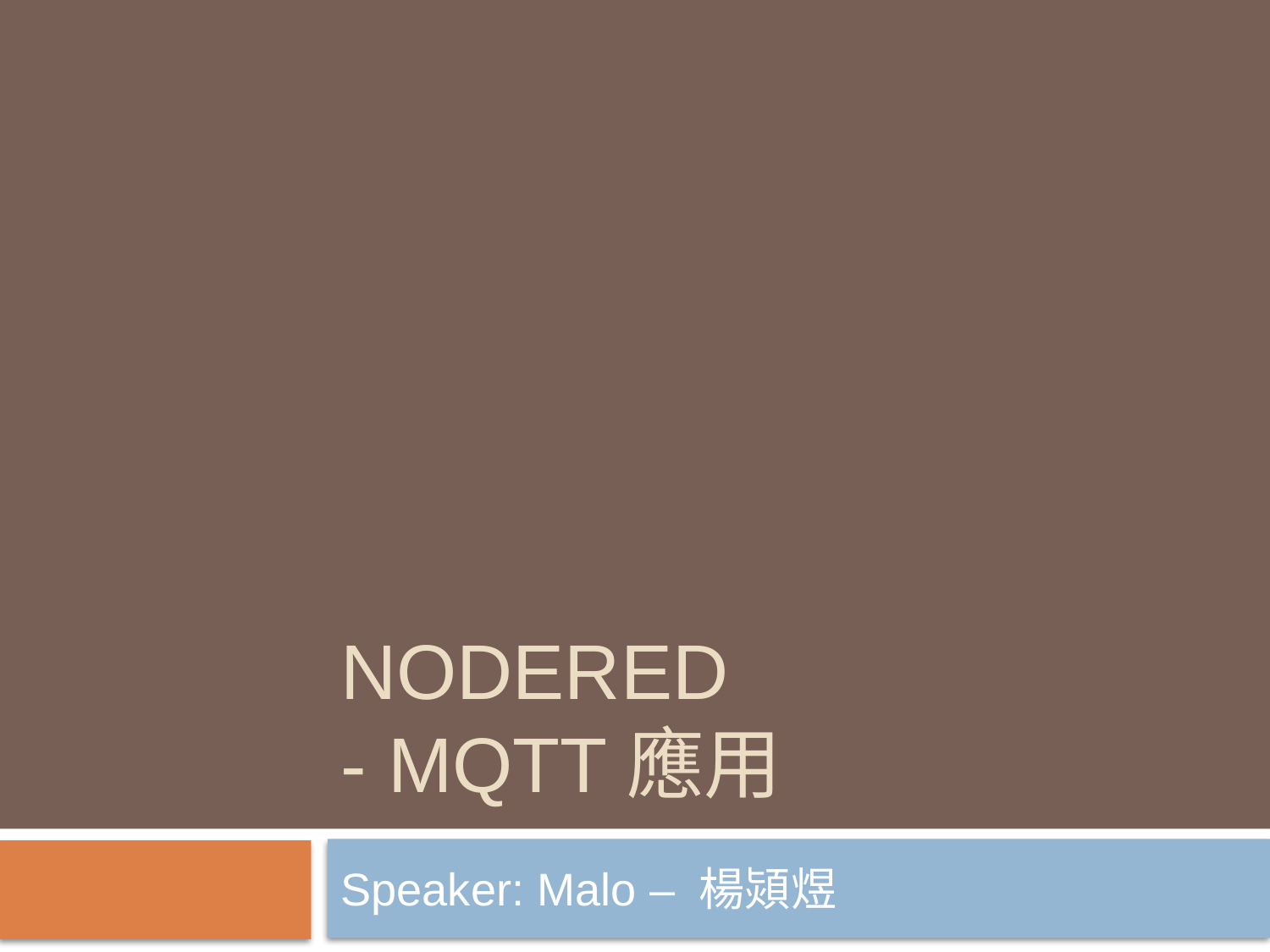

# Nodered - MQTT應用
Speaker: Malo – 楊熲煜